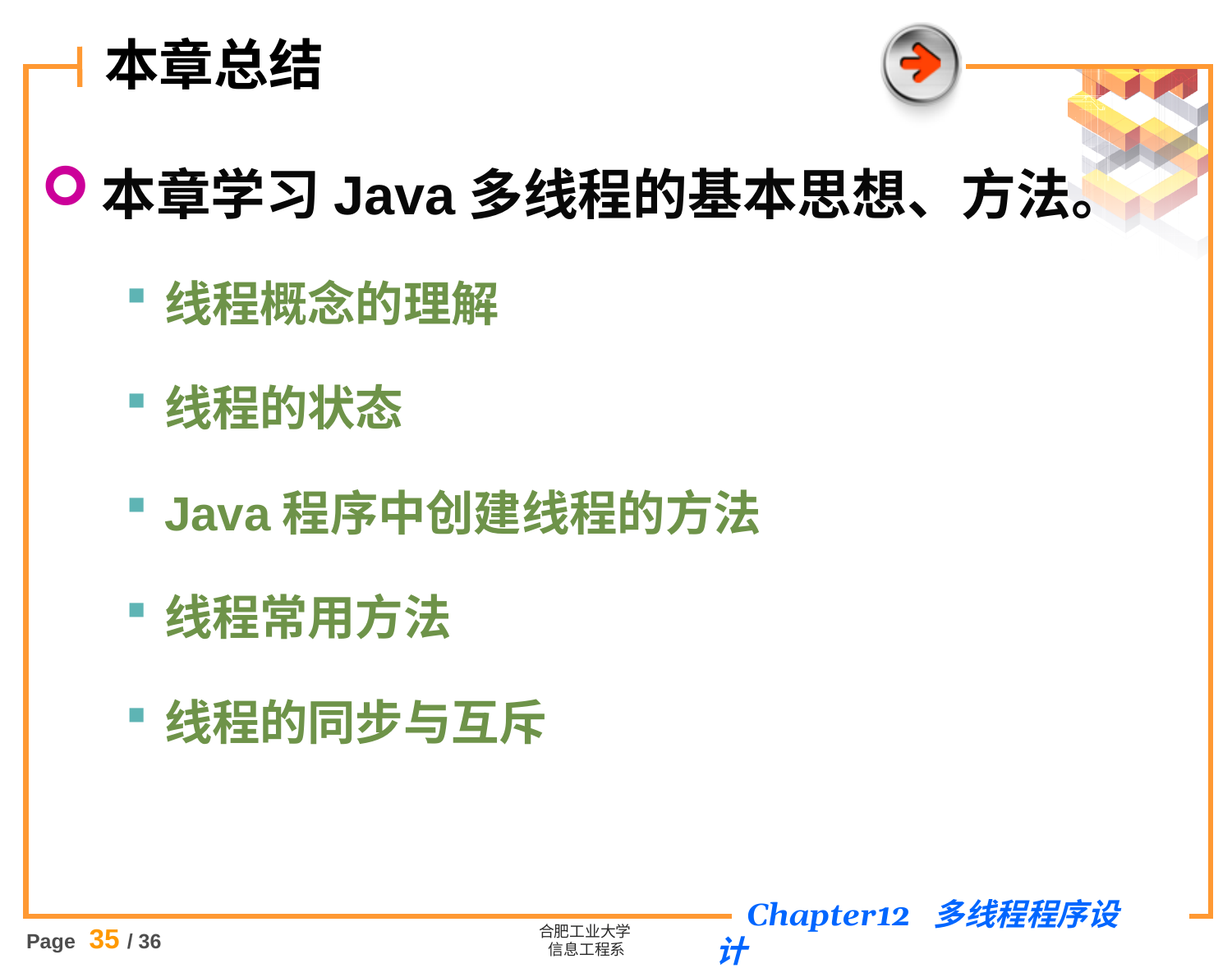

本章总结
本章学习Java多线程的基本思想、方法。
线程概念的理解
线程的状态
Java程序中创建线程的方法
线程常用方法
线程的同步与互斥